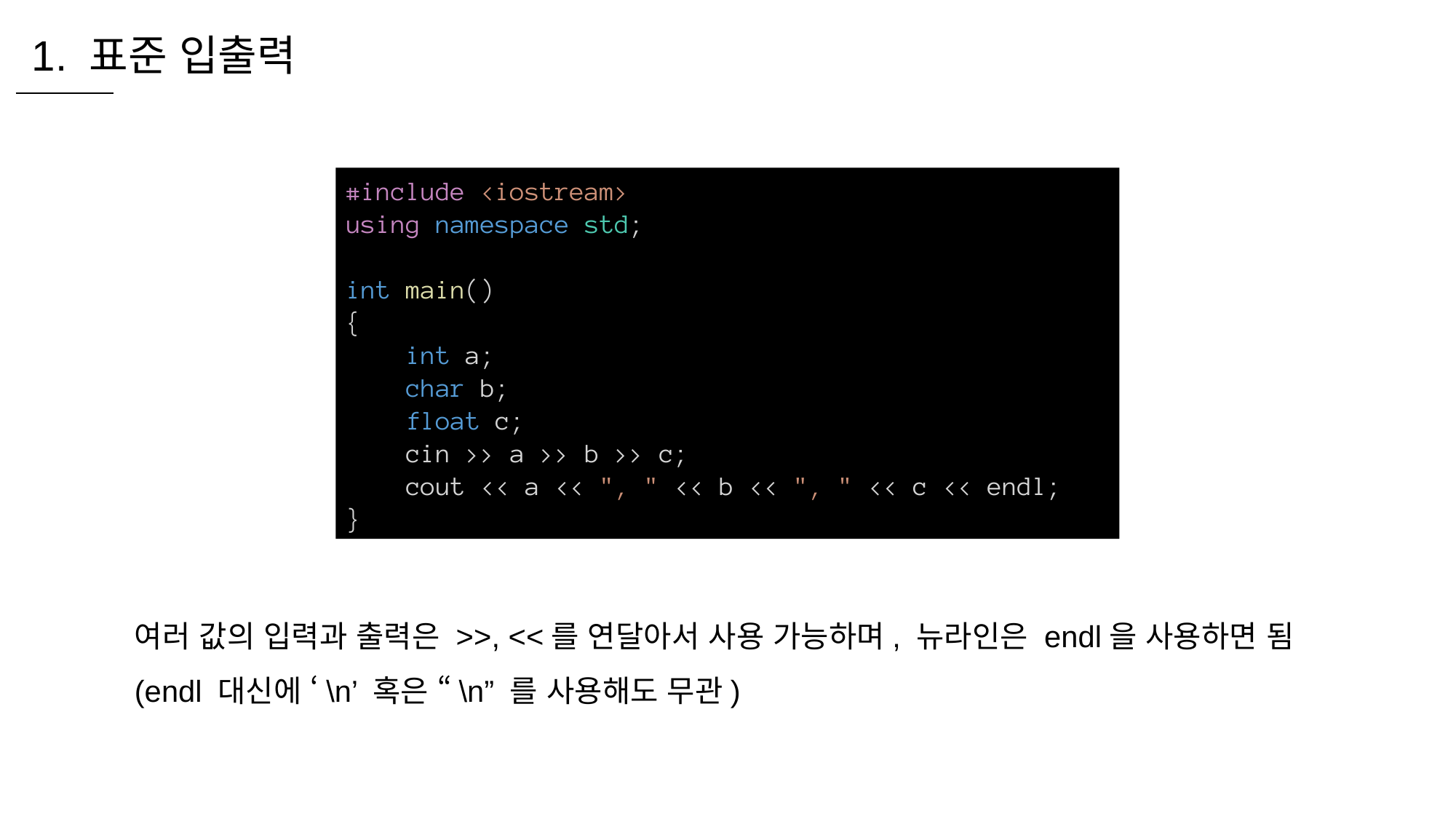

1. 표준 입출력
#include <iostream>
using namespace std;
int main()
{
    int a;
    char b;
    float c;
    cin >> a >> b >> c;
    cout << a << ", " << b << ", " << c << endl;
}
여러 값의 입력과 출력은 >>, <<를 연달아서 사용 가능하며, 뉴라인은 endl을 사용하면 됨
(endl 대신에 ‘\n’ 혹은 “\n” 를 사용해도 무관)